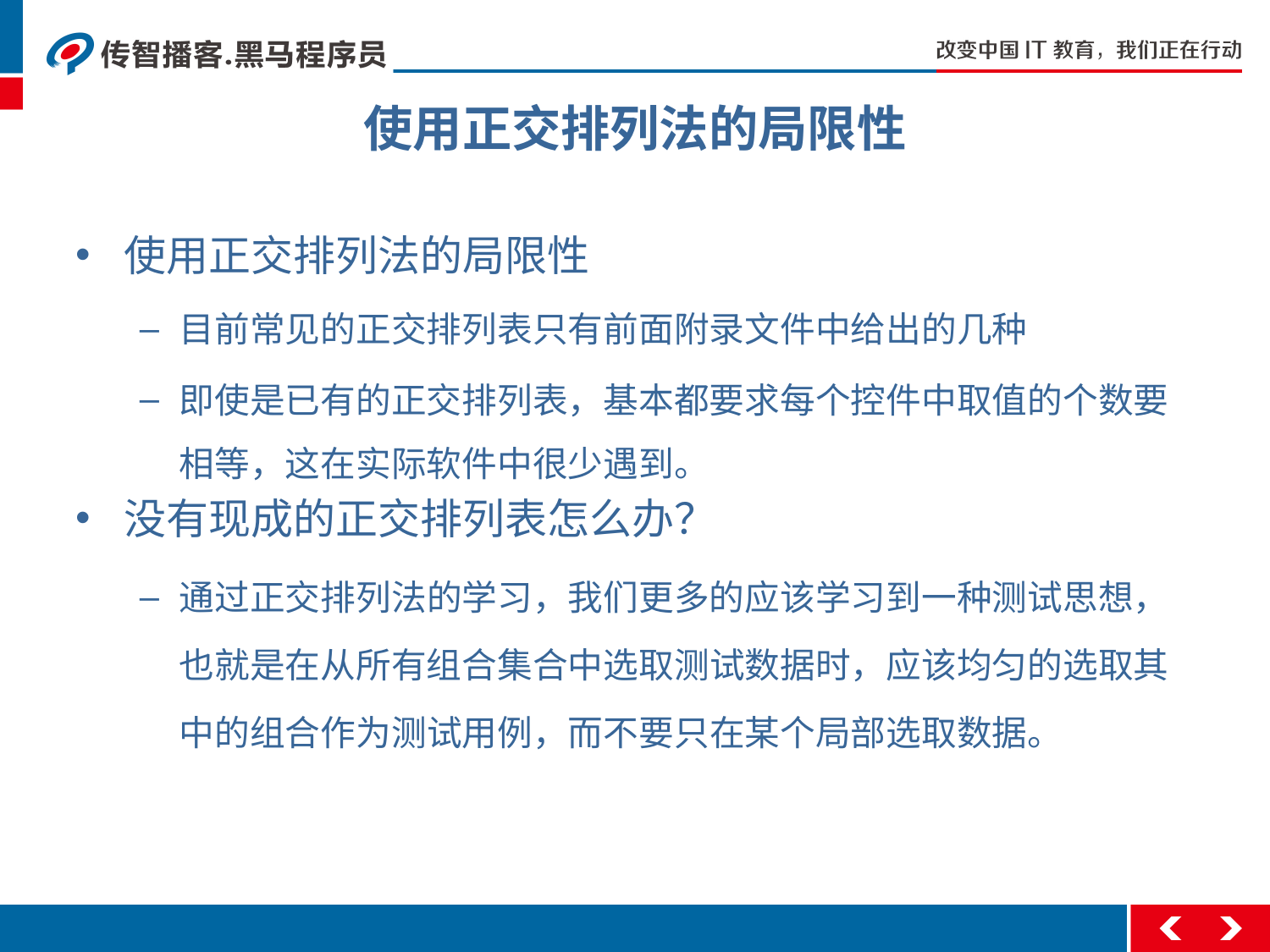

# 使用正交排列法的局限性
使用正交排列法的局限性
目前常见的正交排列表只有前面附录文件中给出的几种
即使是已有的正交排列表，基本都要求每个控件中取值的个数要相等，这在实际软件中很少遇到。
没有现成的正交排列表怎么办？
通过正交排列法的学习，我们更多的应该学习到一种测试思想，也就是在从所有组合集合中选取测试数据时，应该均匀的选取其中的组合作为测试用例，而不要只在某个局部选取数据。